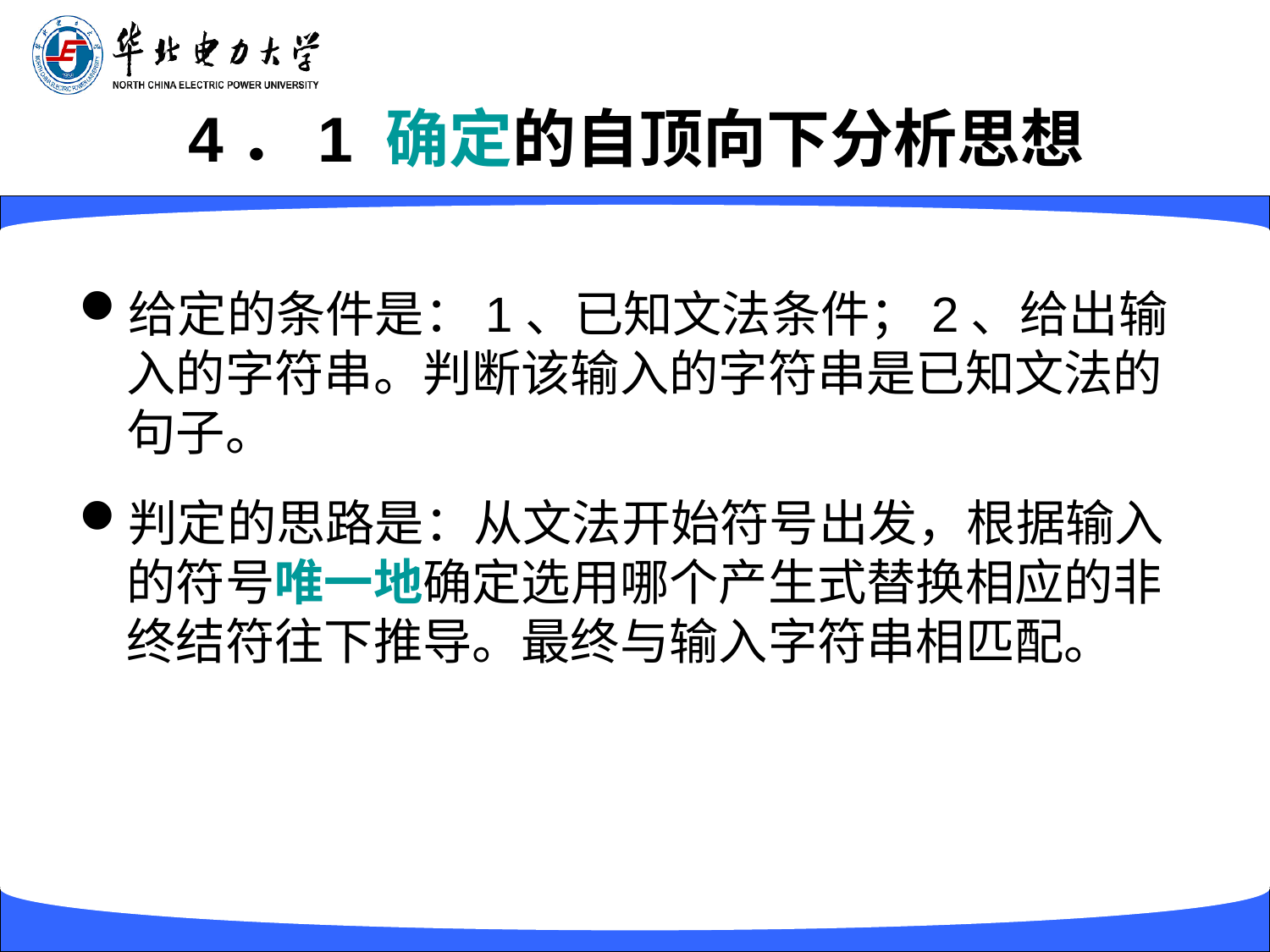

# 4．1 确定的自顶向下分析思想
给定的条件是：1、已知文法条件；2、给出输入的字符串。判断该输入的字符串是已知文法的句子。
判定的思路是：从文法开始符号出发，根据输入的符号唯一地确定选用哪个产生式替换相应的非终结符往下推导。最终与输入字符串相匹配。